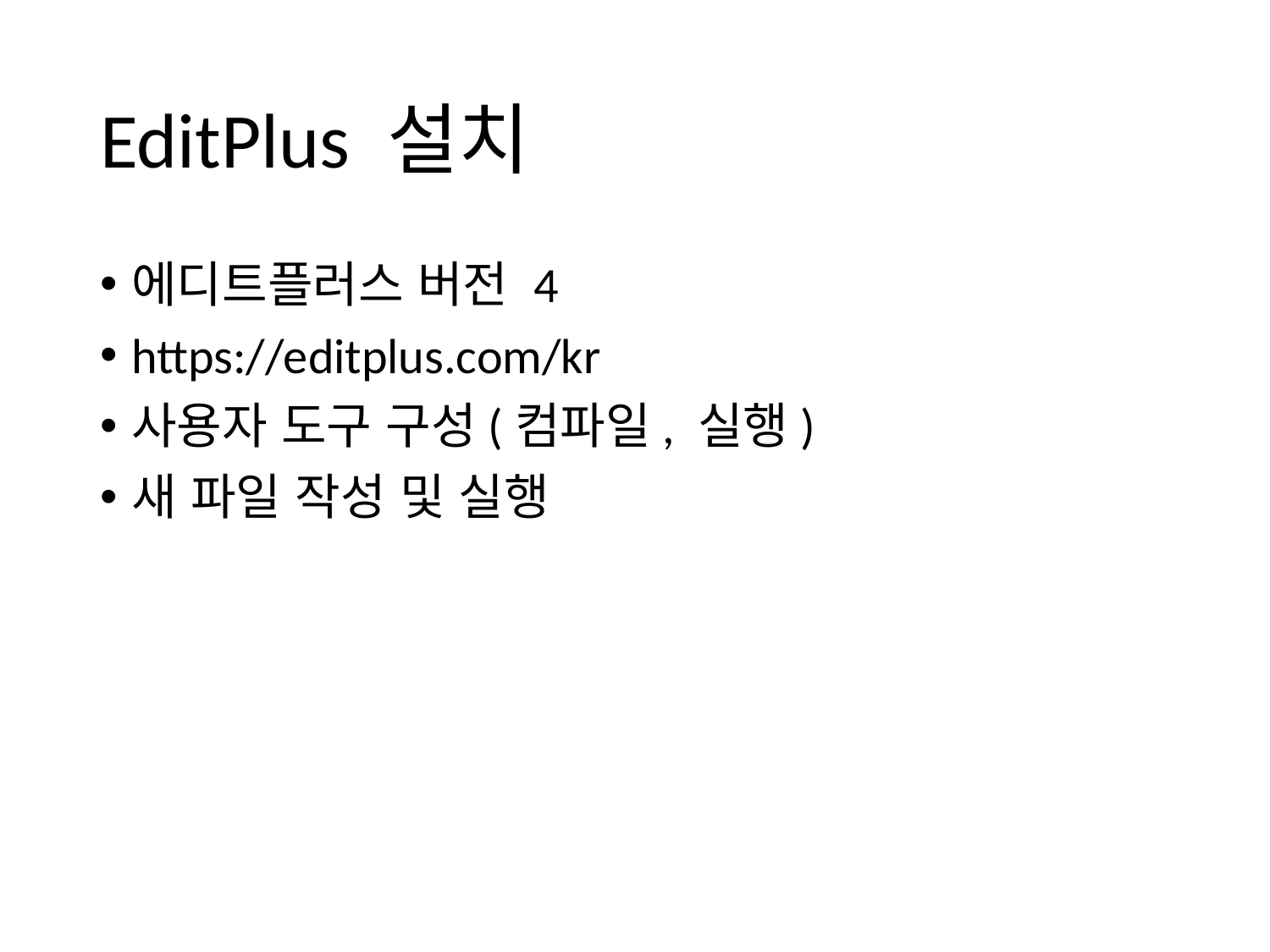

# EditPlus 설치
에디트플러스 버전 4
https://editplus.com/kr
사용자 도구 구성(컴파일, 실행)
새 파일 작성 및 실행